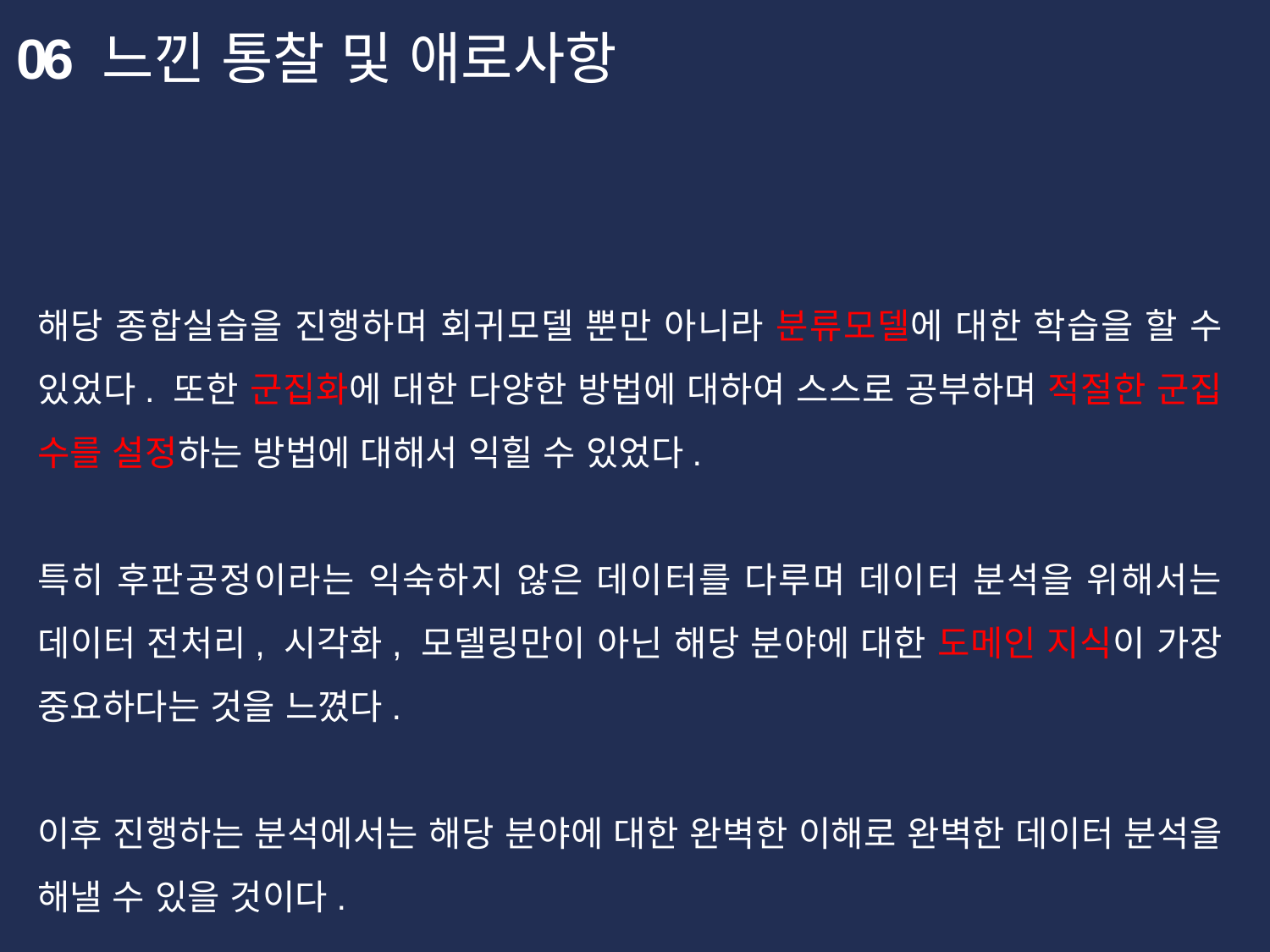

06
느낀 통찰 및 애로사항
해당 종합실습을 진행하며 회귀모델 뿐만 아니라 분류모델에 대한 학습을 할 수 있었다. 또한 군집화에 대한 다양한 방법에 대하여 스스로 공부하며 적절한 군집 수를 설정하는 방법에 대해서 익힐 수 있었다.

특히 후판공정이라는 익숙하지 않은 데이터를 다루며 데이터 분석을 위해서는 데이터 전처리, 시각화, 모델링만이 아닌 해당 분야에 대한 도메인 지식이 가장 중요하다는 것을 느꼈다.

이후 진행하는 분석에서는 해당 분야에 대한 완벽한 이해로 완벽한 데이터 분석을 해낼 수 있을 것이다.